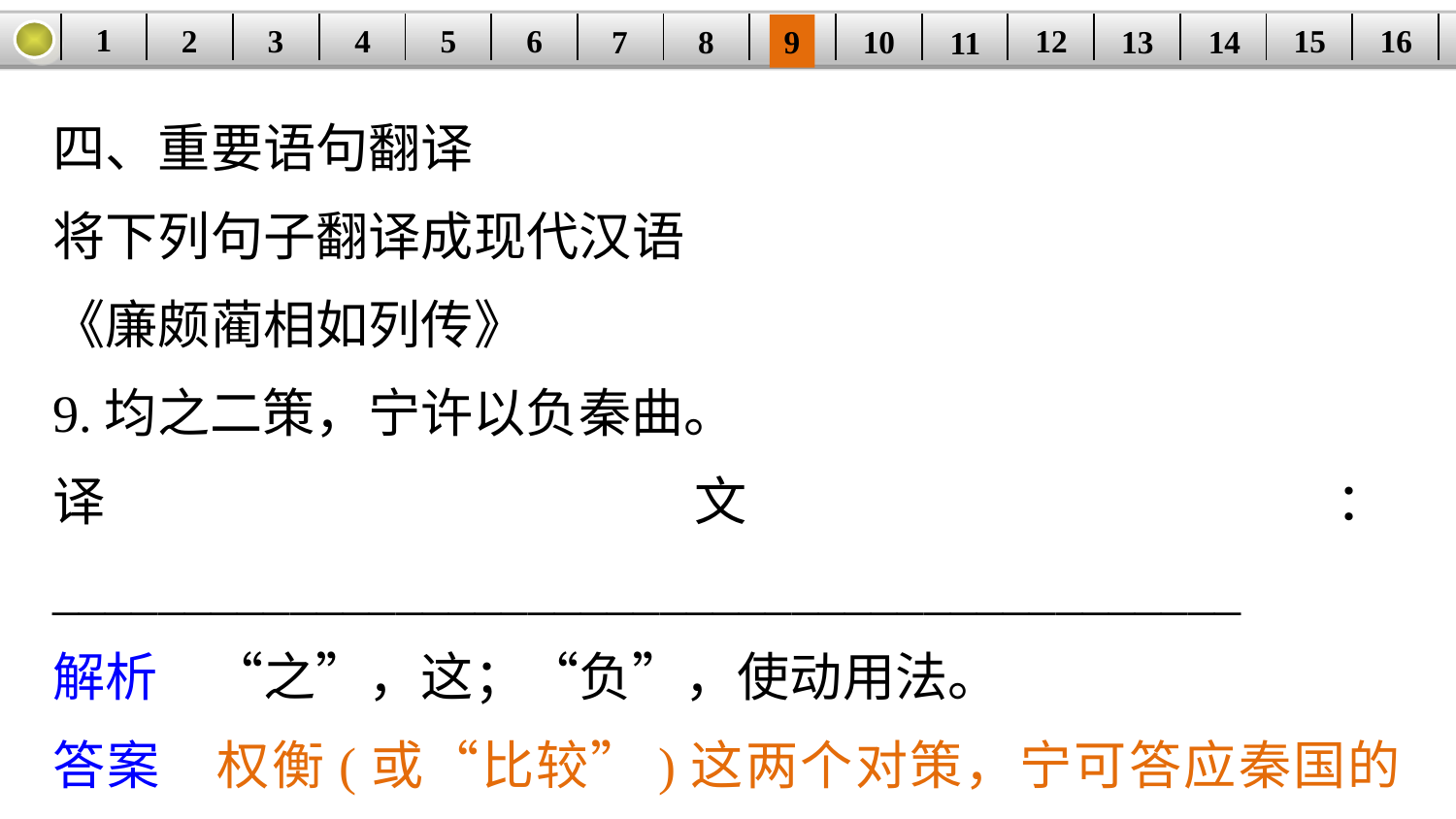

1
2
3
4
16
|  |  |  |  |  |  |  |  |  |  |  |  |  |  |  |  |
| --- | --- | --- | --- | --- | --- | --- | --- | --- | --- | --- | --- | --- | --- | --- | --- |
5
6
15
12
7
8
14
9
10
13
11

四、重要语句翻译
将下列句子翻译成现代汉语
《廉颇蔺相如列传》
9.均之二策，宁许以负秦曲。
译文：_____________________________________________
解析　“之”，这；“负”，使动用法。
答案　权衡(或“比较”)这两个对策，宁可答应秦国的请求使它承担理亏的责任。